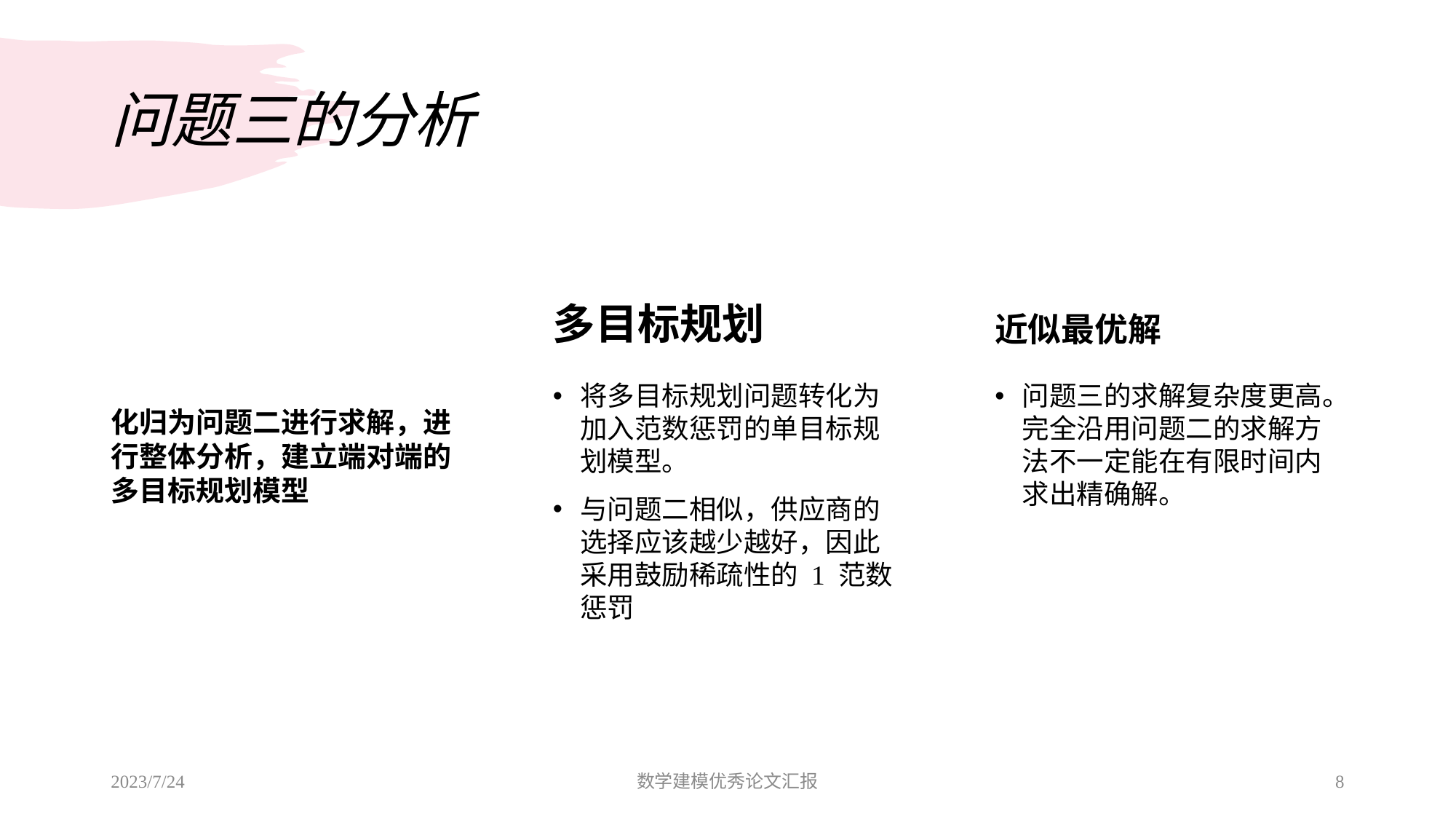

# 问题三的分析
多目标规划
近似最优解
将多目标规划问题转化为加入范数惩罚的单目标规划模型。
与问题二相似，供应商的选择应该越少越好，因此采用鼓励稀疏性的 1 范数惩罚
问题三的求解复杂度更高。完全沿用问题二的求解方法不一定能在有限时间内求出精确解。
化归为问题二进行求解，进行整体分析，建立端对端的多目标规划模型
2023/7/24
数学建模优秀论文汇报
8